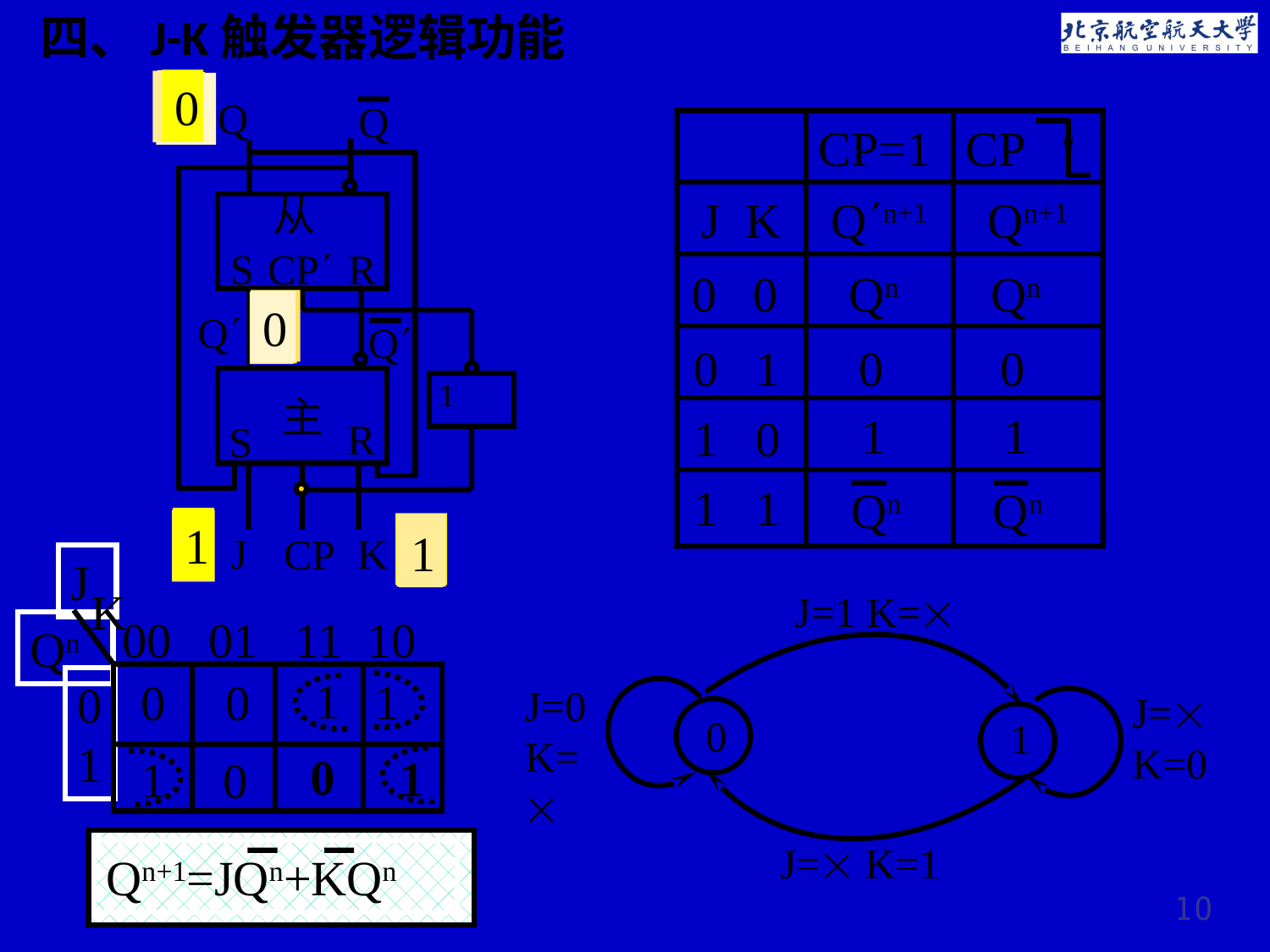

四、J-K触发器逻辑功能
0
0
0
1
1
Q
Q

从

S
CP′
R

Q′

Q′

主

R
S

J
K
CP
1

CP=1

CP

J  K

Q′n+1
Qn+1

0   0
0   1
1   0
1   1
Qn
Qn
0
1
Qn

1
0
1
0
0
1
Qn

1
0
0
0
1
1
J
K
00   01   11  10

Qn
0
1
J=1 K=×

J=0 K=×

J=× K=0

0

1
J=× K=1
1
1
0
0

0
1
1
0

Qn+1=JQn+KQn

10